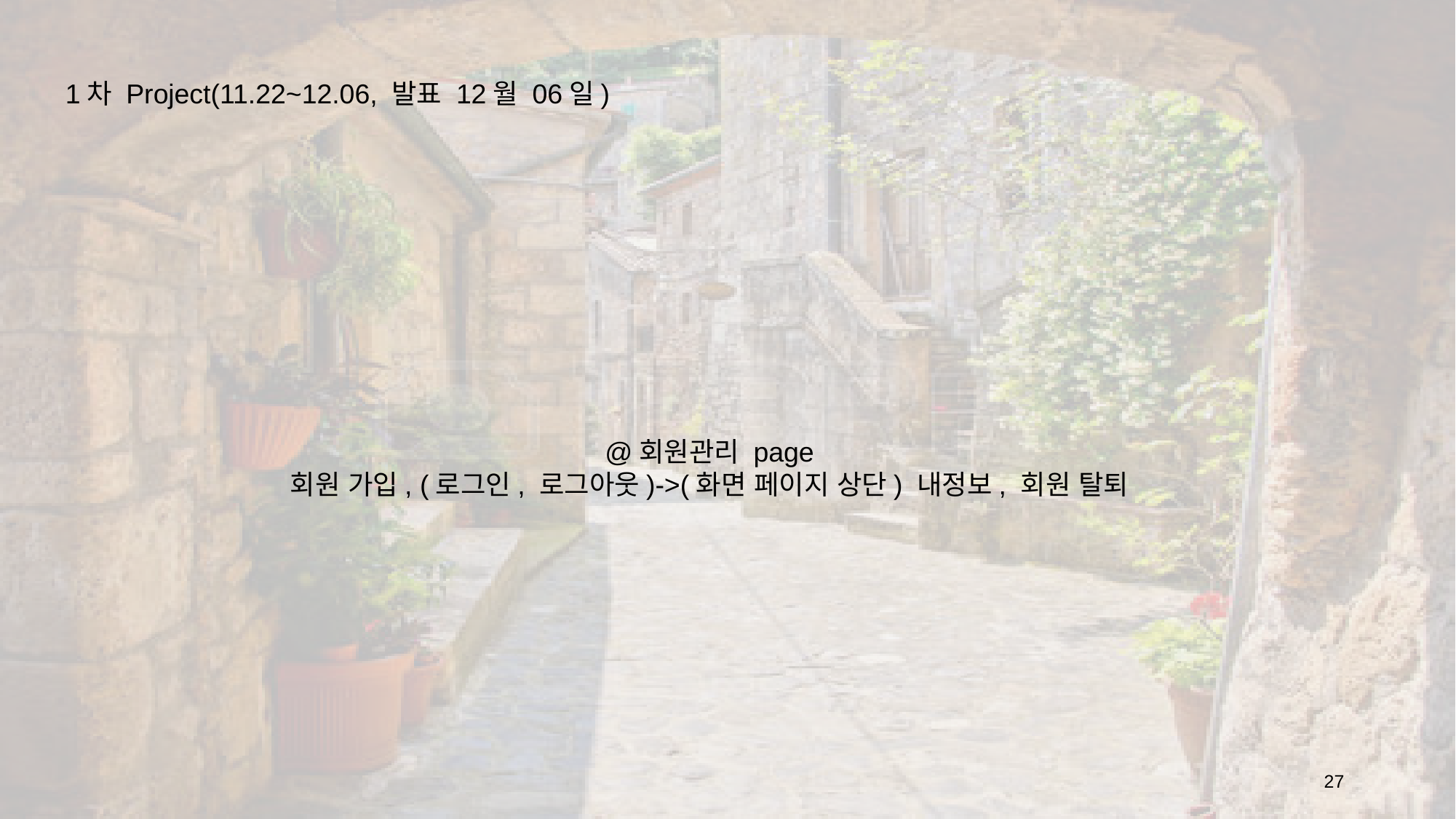

1차 Project(11.22~12.06, 발표 12월 06일)
@회원관리 page
회원 가입, (로그인, 로그아웃)->(화면 페이지 상단) 내정보, 회원 탈퇴
27